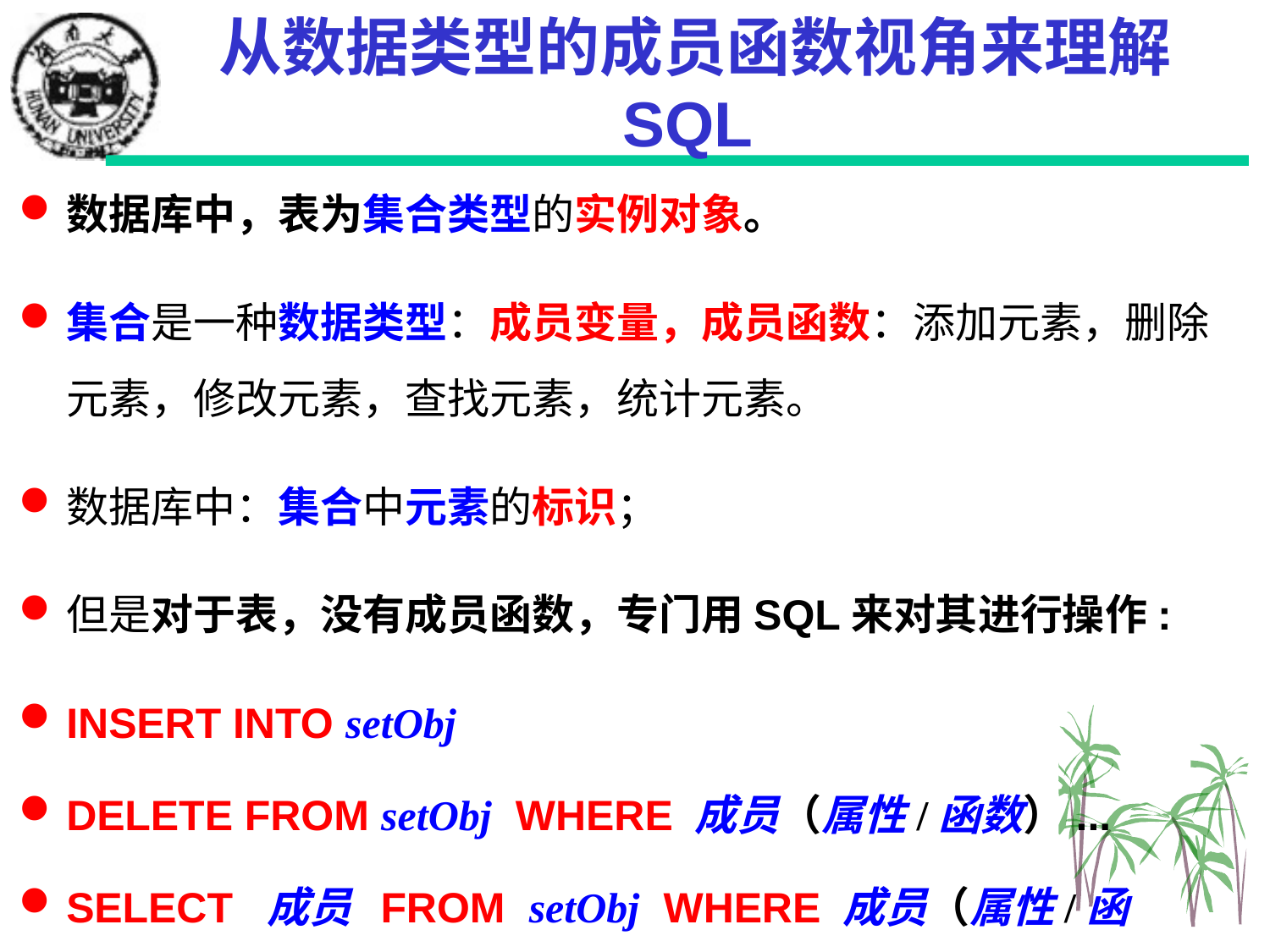

# 从数据类型的成员函数视角来理解SQL
数据库中，表为集合类型的实例对象。
集合是一种数据类型：成员变量，成员函数：添加元素，删除元素，修改元素，查找元素，统计元素。
数据库中：集合中元素的标识；
但是对于表，没有成员函数，专门用SQL来对其进行操作:
INSERT INTO setObj
DELETE FROM setObj  WHERE 成员（属性/函数）...
SELECT  成员  FROM  setObj  WHERE 成员（属性/函数）...